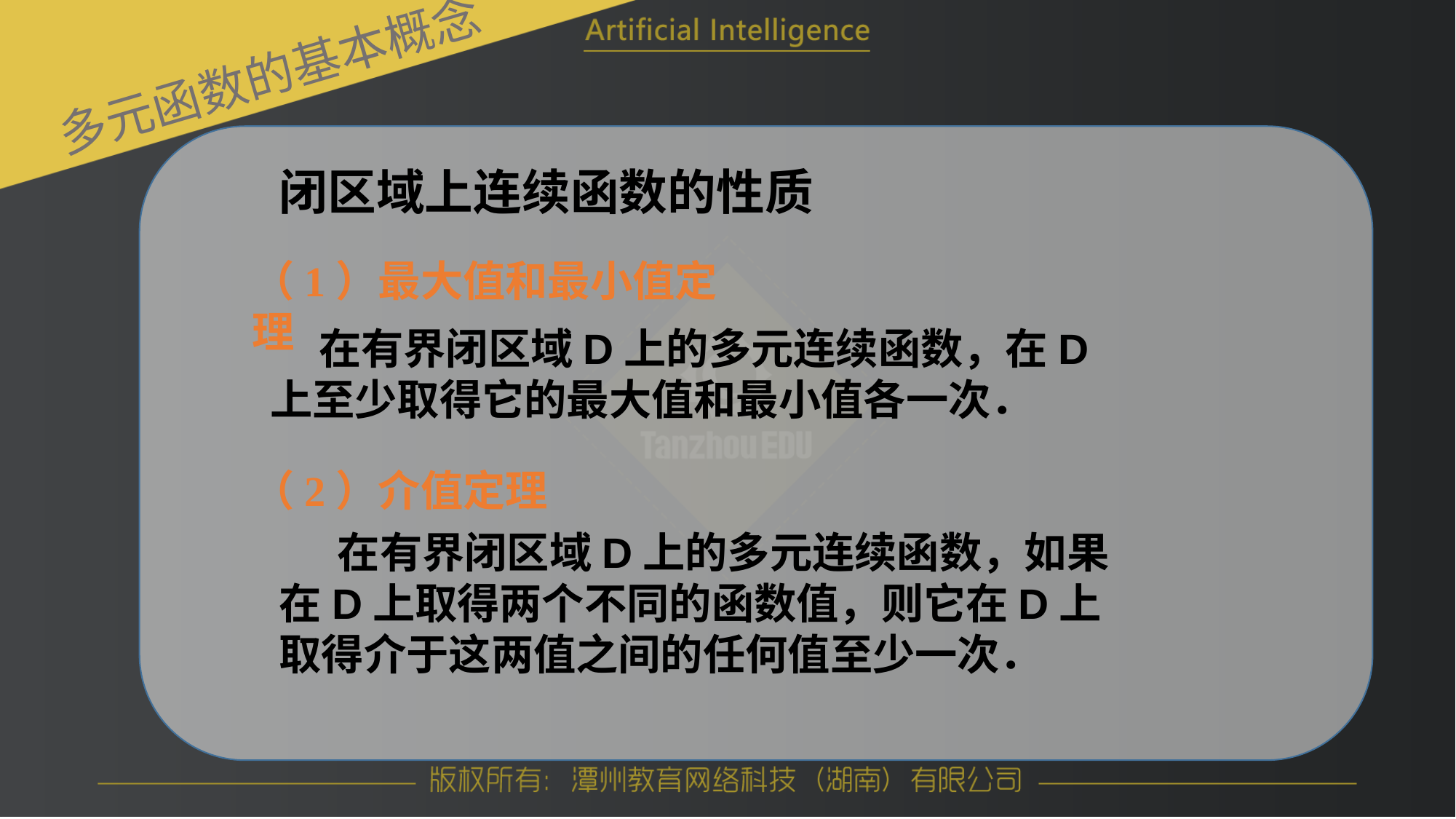

多元函数的基本概念

闭区域上连续函数的性质
（1）最大值和最小值定理
    在有界闭区域D上的多元连续函数，在D上至少取得它的最大值和最小值各一次．
（2）介值定理
     在有界闭区域D上的多元连续函数，如果在D上取得两个不同的函数值，则它在D上取得介于这两值之间的任何值至少一次．